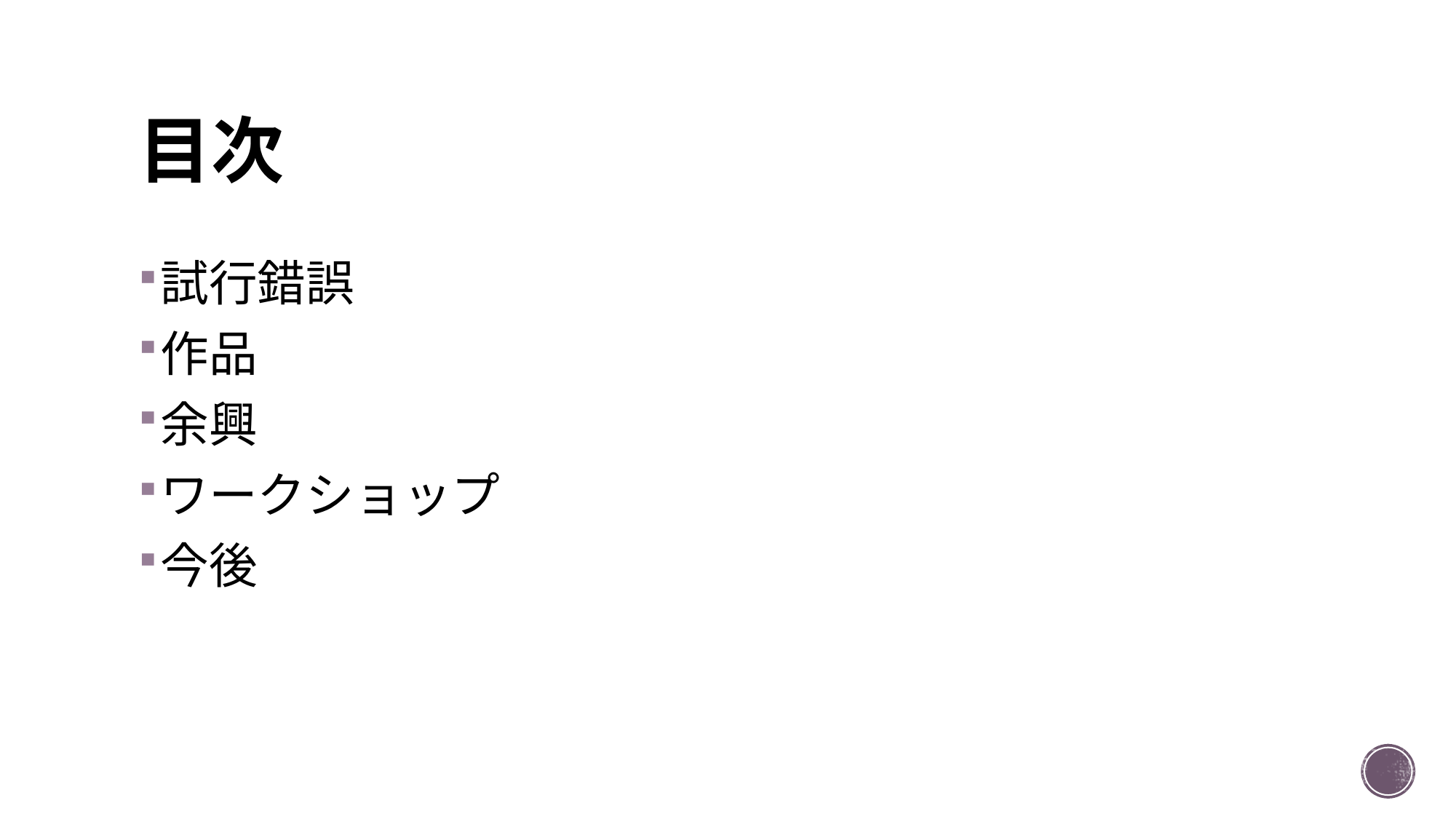

# 目次
試行錯誤
作品
余興
ワークショップ
今後